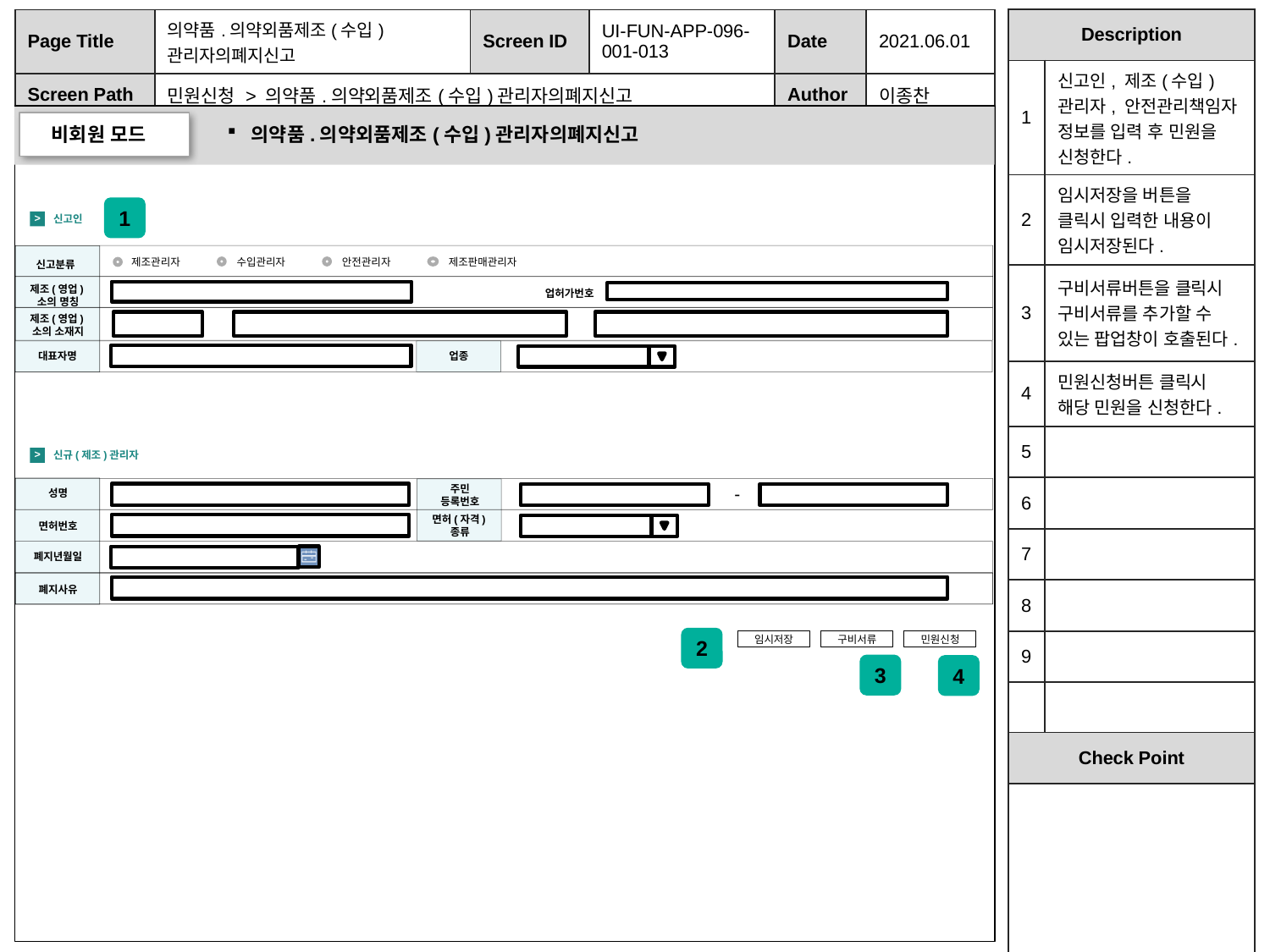

| Description |  |
| --- | --- |
| 1 | 신고인, 제조(수입)관리자, 안전관리책임자 정보를 입력 후 민원을 신청한다. |
| 2 | 임시저장을 버튼을 클릭시 입력한 내용이 임시저장된다. |
| 3 | 구비서류버튼을 클릭시 구비서류를 추가할 수 있는 팝업창이 호출된다. |
| 4 | 민원신청버튼 클릭시 해당 민원을 신청한다. |
| 5 |  |
| 6 |  |
| 7 |  |
| 8 |  |
| 9 |  |
|  |  |
| Check Point |  |
|  |  |
| Page Title | 의약품.의약외품제조(수입)관리자의폐지신고 | Screen ID | UI-FUN-APP-096-001-013 | Date | 2021.06.01 |
| --- | --- | --- | --- | --- | --- |
| Screen Path | 민원신청 > 의약품.의약외품제조(수입)관리자의폐지신고 |  |  | Author | 이종찬 |

비회원 모드
의약품.의약외품제조(수입)관리자의폐지신고
1
신고인
>

수입관리자

안전관리자

제조판매관리자

제조관리자

신고분류
제조(영업)소의 명칭

업허가번호

제조(영업)소의 소재지

대표자명
업종

신규(제조)관리자
>
주민
등록번호
-

성명

면허(자격)종류
면허번호

폐지년월일

폐지사유

2
임시저장
구비서류
민원신청
3
4